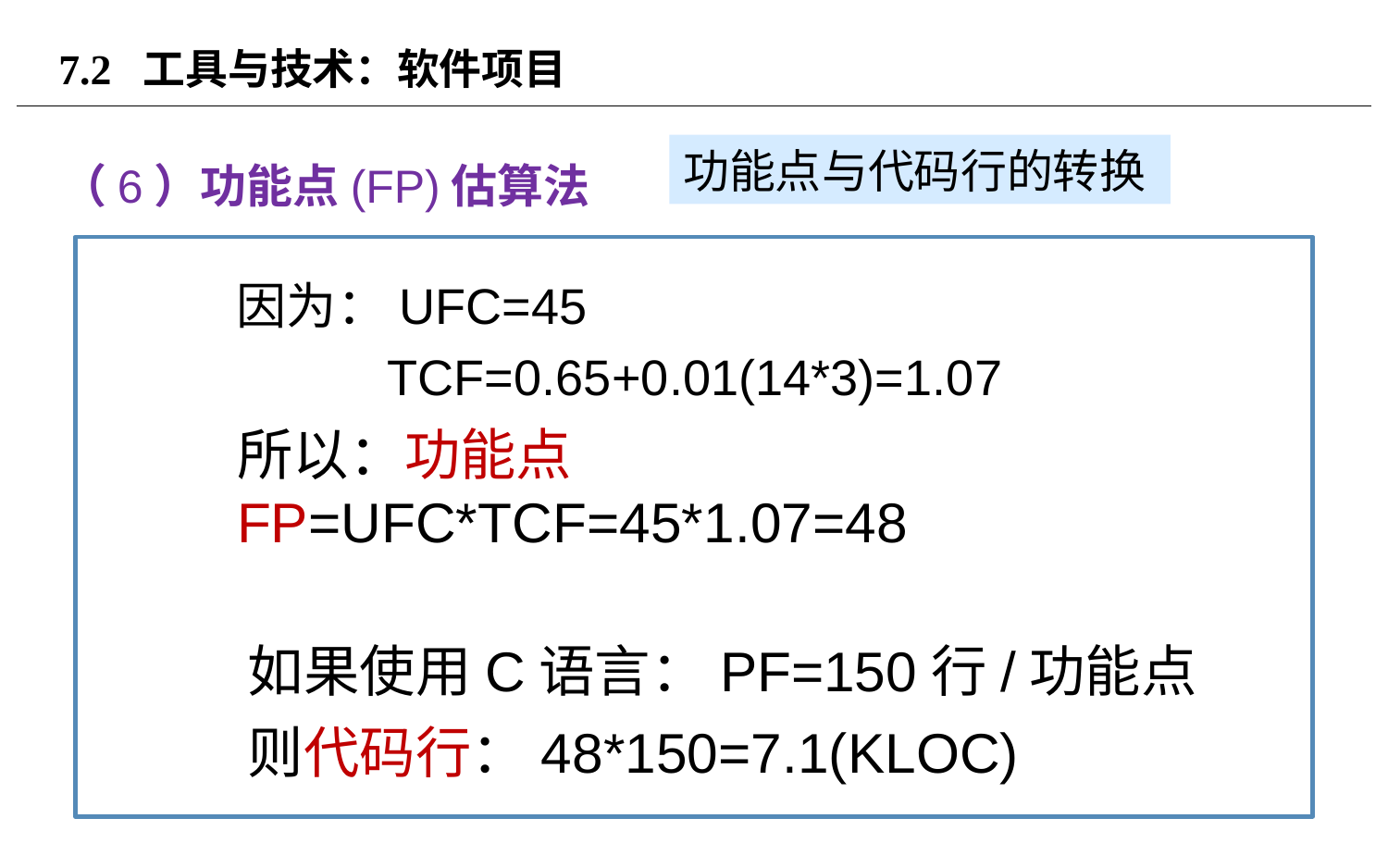

# 7.2  工具与技术：软件项目
（6）功能点(FP)估算法

功能点与代码行的转换

因为：UFC=45
TCF=0.65+0.01(14*3)=1.07
所以：功能点FP=UFC*TCF=45*1.07=48
如果使用C语言：PF=150行/功能点
则代码行：48*150=7.1(KLOC)